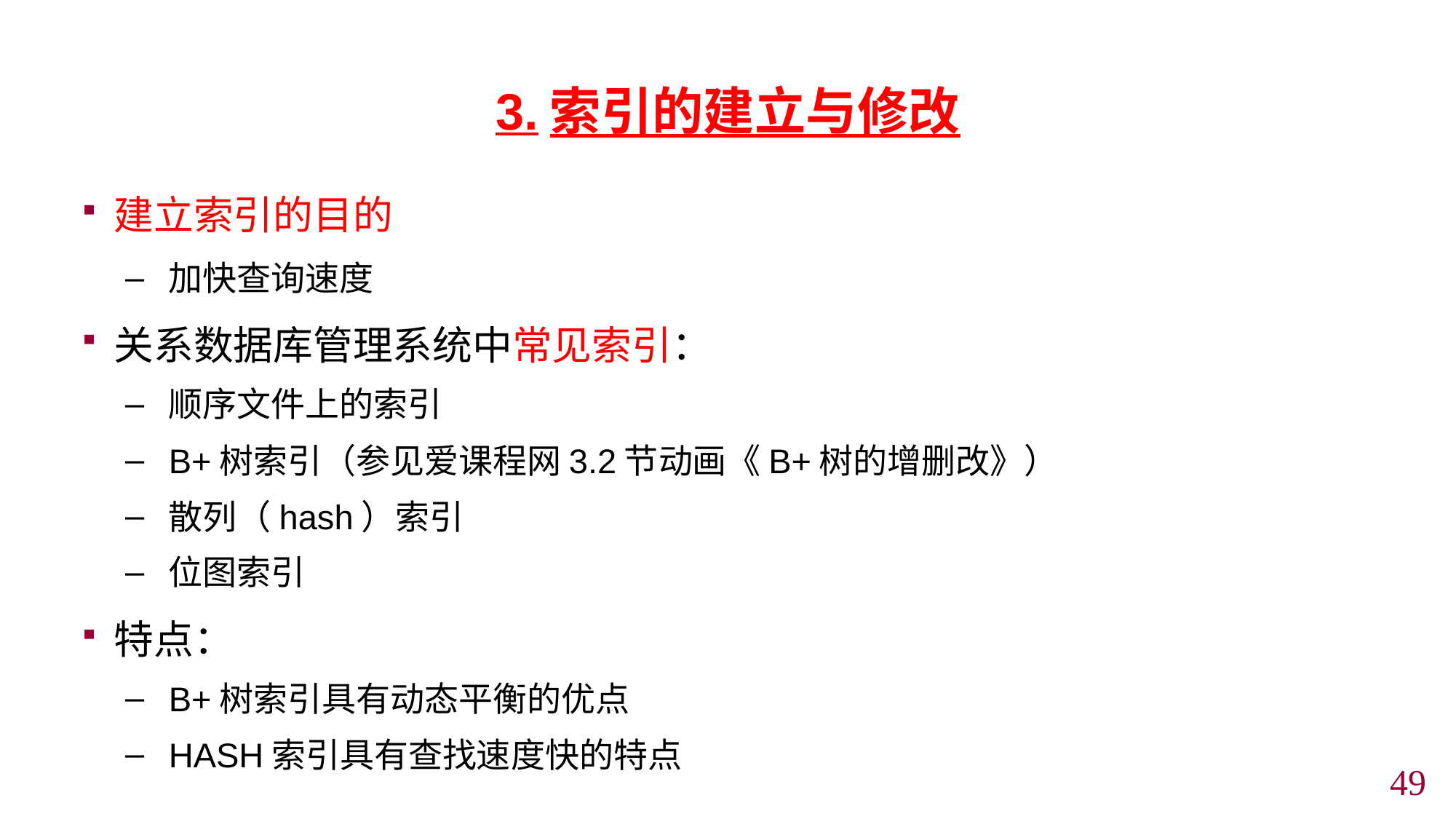

3.索引的建立与修改

建立索引的目的
加快查询速度
关系数据库管理系统中常见索引：
顺序文件上的索引
B+树索引（参见爱课程网3.2节动画《B+树的增删改》）
散列（hash）索引
位图索引
特点：
B+树索引具有动态平衡的优点
HASH索引具有查找速度快的特点

49